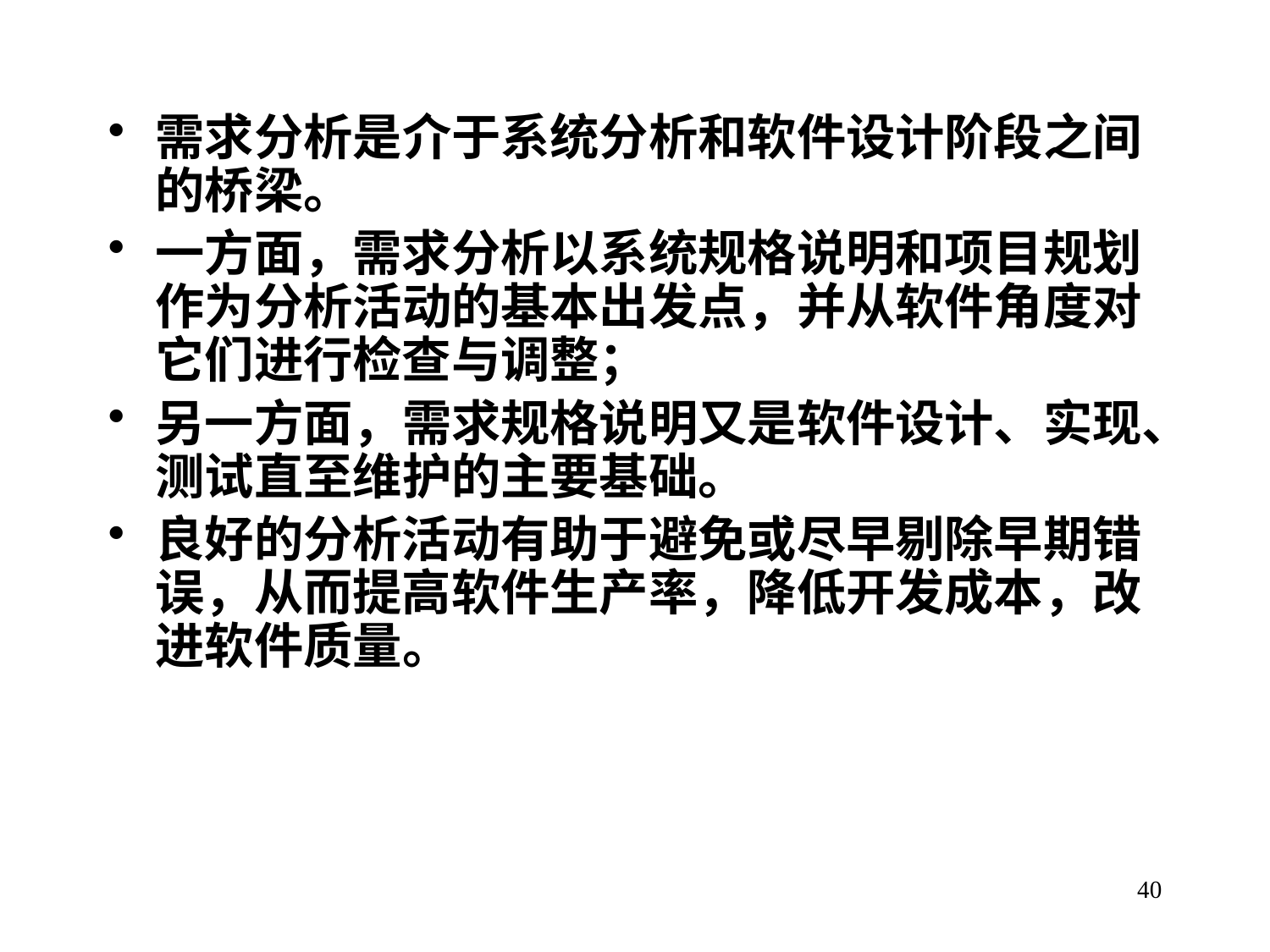

# 需求分析是介于系统分析和软件设计阶段之间的桥梁。
一方面，需求分析以系统规格说明和项目规划作为分析活动的基本出发点，并从软件角度对它们进行检查与调整；
另一方面，需求规格说明又是软件设计、实现、测试直至维护的主要基础。
良好的分析活动有助于避免或尽早剔除早期错误，从而提高软件生产率，降低开发成本，改进软件质量。

40